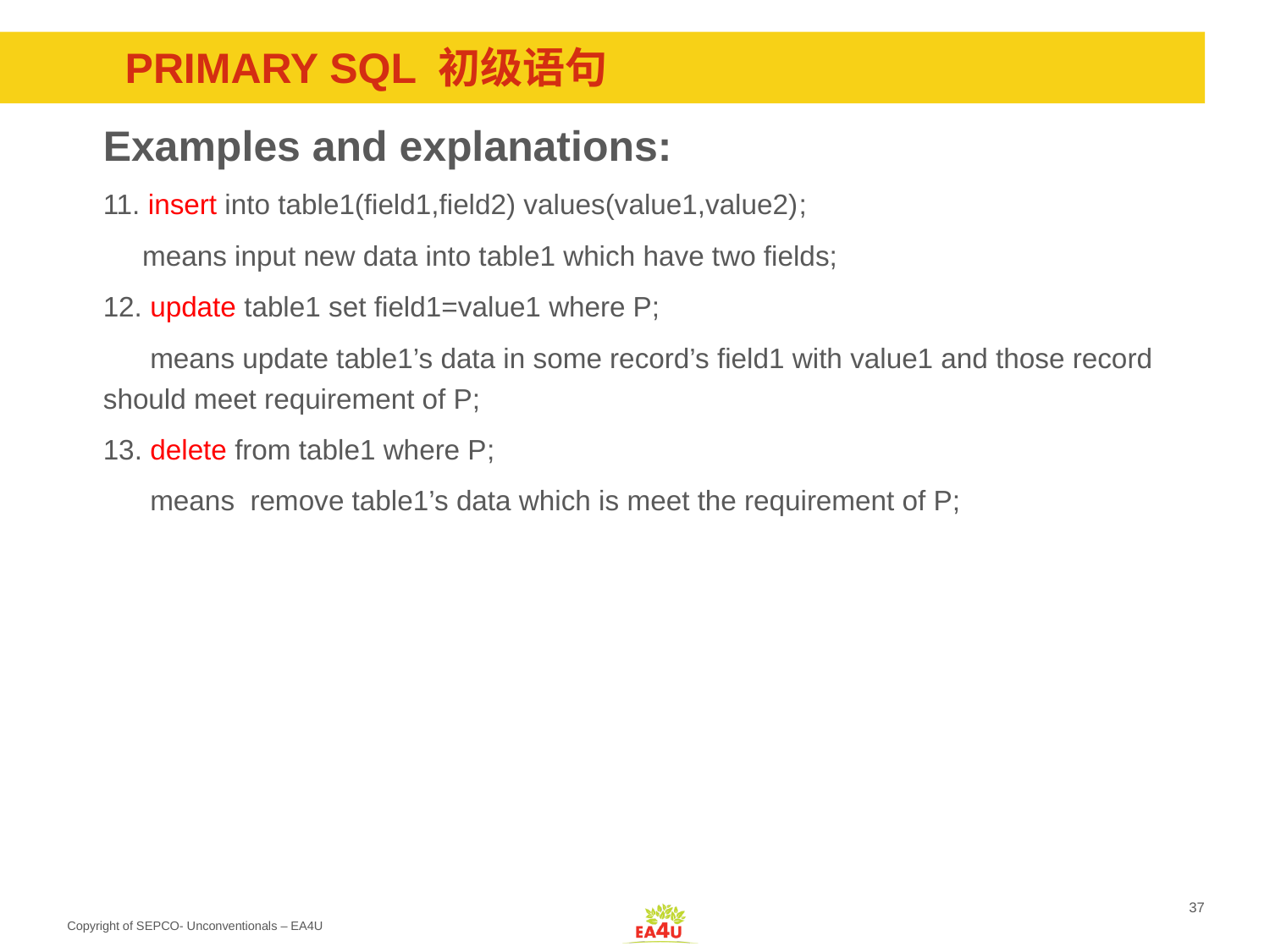

# PRIMARY SQL 初级语句
Examples and explanations:
11. insert into table1(field1,field2) values(value1,value2);
     means input new data into table1 which have two fields;
12. update table1 set field1=value1 where P;
      means update table1’s data in some record’s field1 with value1 and those record should meet requirement of P;
13. delete from table1 where P;
      means  remove table1’s data which is meet the requirement of P;

37